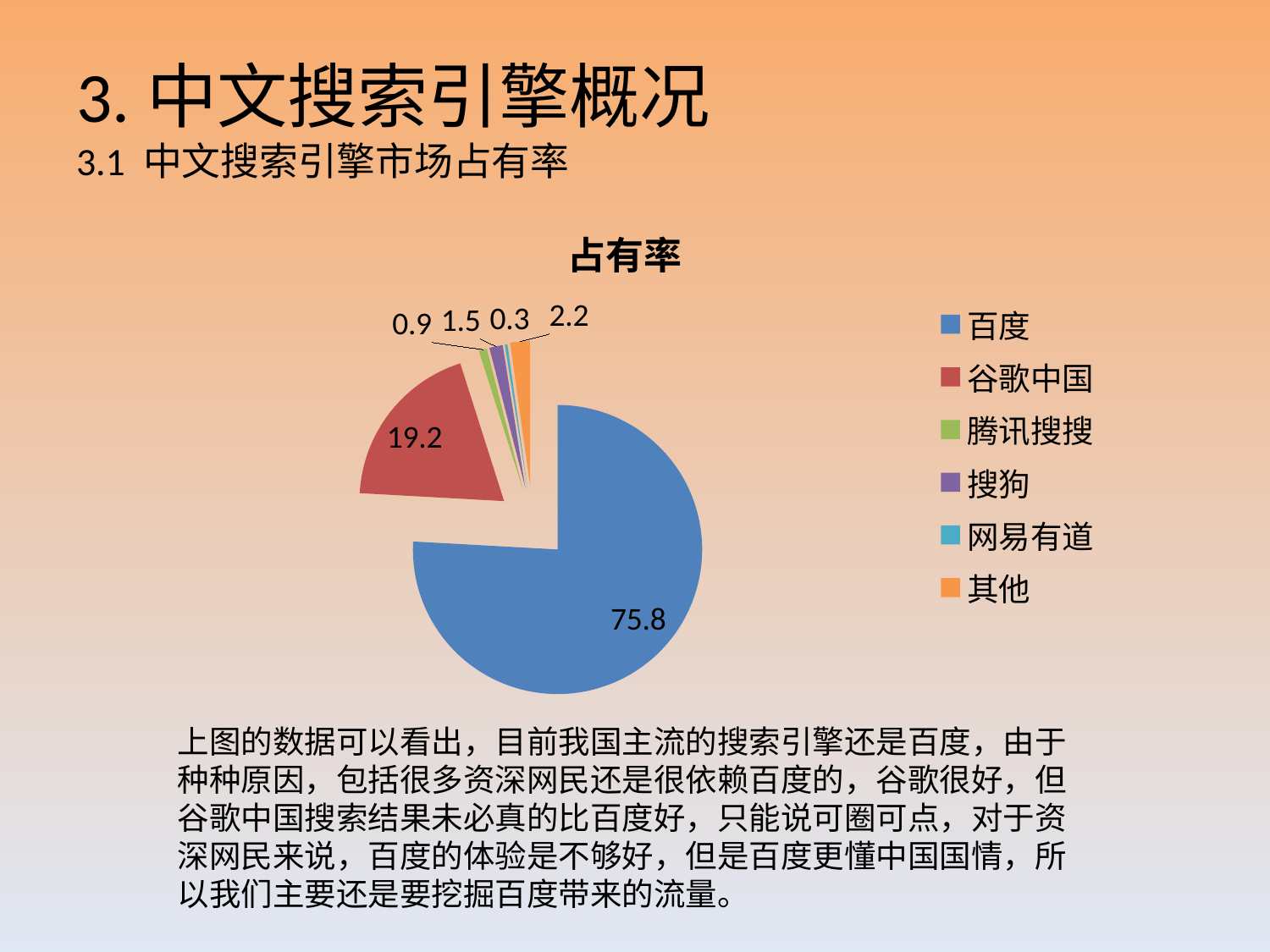

# 3.中文搜索引擎概况 3.1 中文搜索引擎市场占有率

### Chart: 占有率

| Category | 销售额 |
|---|---|
| 百度 | 75.8 |
| 谷歌中国 | 19.2 |
| 腾讯搜搜 | 0.9 |
| 搜狗 | 1.5 |
| 网易有道 | 0.3 |
| 其他 | 2.2 |
上图的数据可以看出，目前我国主流的搜索引擎还是百度，由于种种原因，包括很多资深网民还是很依赖百度的，谷歌很好，但谷歌中国搜索结果未必真的比百度好，只能说可圈可点，对于资深网民来说，百度的体验是不够好，但是百度更懂中国国情，所以我们主要还是要挖掘百度带来的流量。